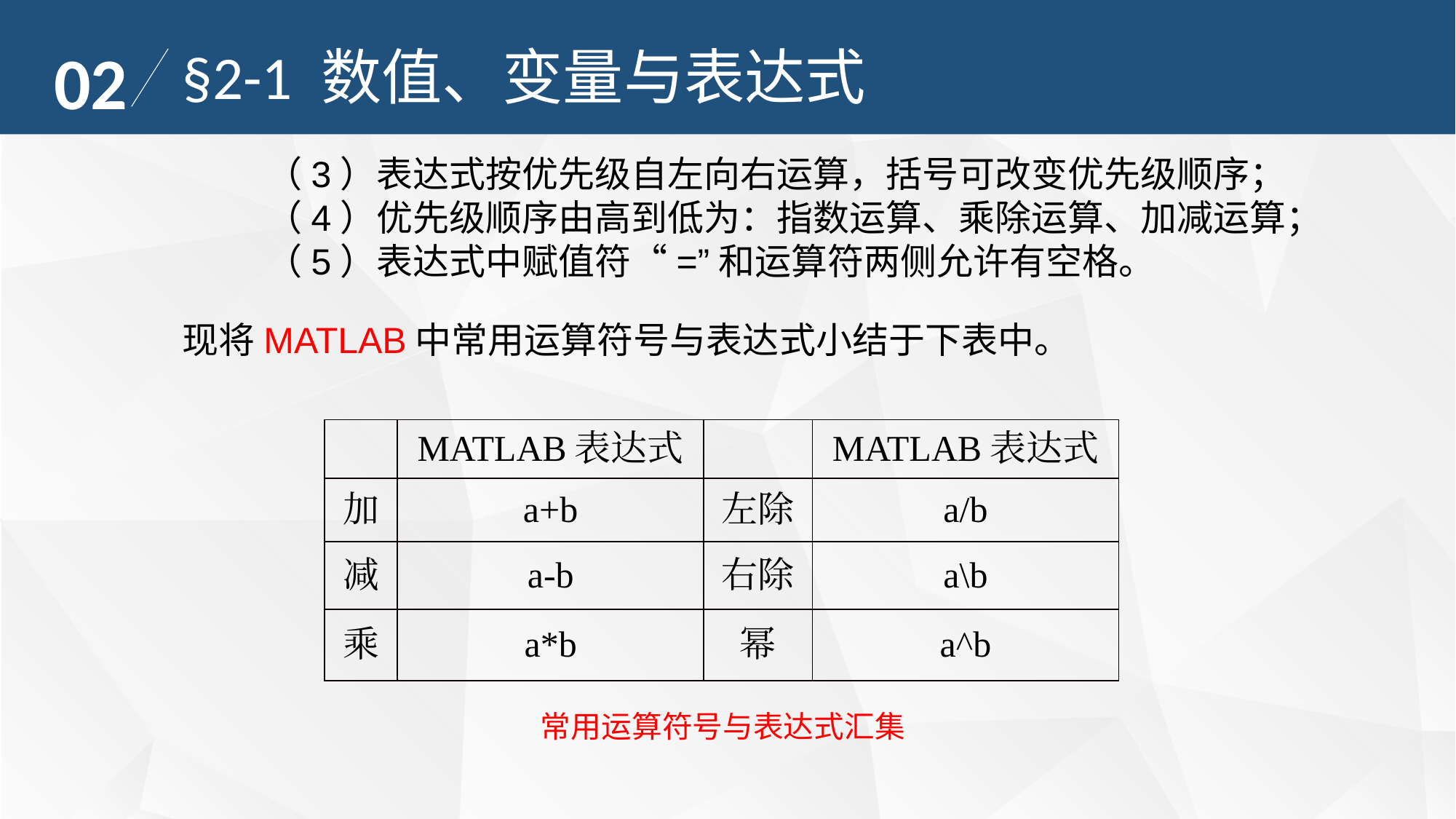

02
§2-1 数值、变量与表达式
（3）表达式按优先级自左向右运算，括号可改变优先级顺序；
（4）优先级顺序由高到低为：指数运算、乘除运算、加减运算；
（5）表达式中赋值符“=”和运算符两侧允许有空格。
现将MATLAB中常用运算符号与表达式小结于下表中。
|  | MATLAB表达式 |  | MATLAB表达式 |
| --- | --- | --- | --- |
| 加 | a+b | 左除 | a/b |
| 减 | a-b | 右除 | a\b |
| 乘 | a\*b | 幂 | a^b |
常用运算符号与表达式汇集